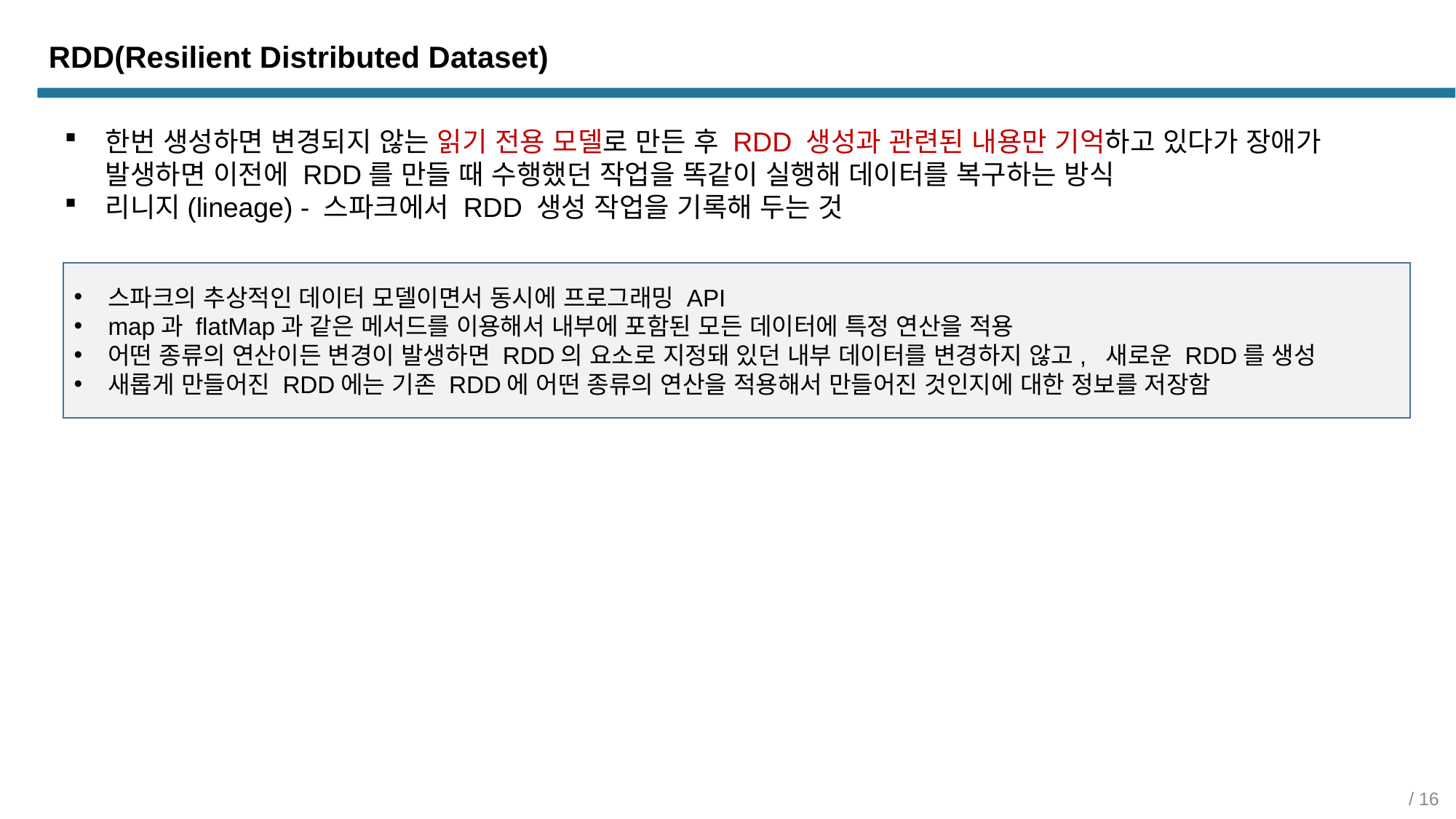

RDD(Resilient Distributed Dataset)
한번 생성하면 변경되지 않는 읽기 전용 모델로 만든 후 RDD 생성과 관련된 내용만 기억하고 있다가 장애가 발생하면 이전에 RDD를 만들 때 수행했던 작업을 똑같이 실행해 데이터를 복구하는 방식
리니지(lineage) - 스파크에서 RDD 생성 작업을 기록해 두는 것

스파크의 추상적인 데이터 모델이면서 동시에 프로그래밍 API
map과 flatMap과 같은 메서드를 이용해서 내부에 포함된 모든 데이터에 특정 연산을 적용
어떤 종류의 연산이든 변경이 발생하면 RDD의 요소로 지정돼 있던 내부 데이터를 변경하지 않고,  새로운 RDD를 생성
새롭게 만들어진 RDD에는 기존 RDD에 어떤 종류의 연산을 적용해서 만들어진 것인지에 대한 정보를 저장함
/ 16